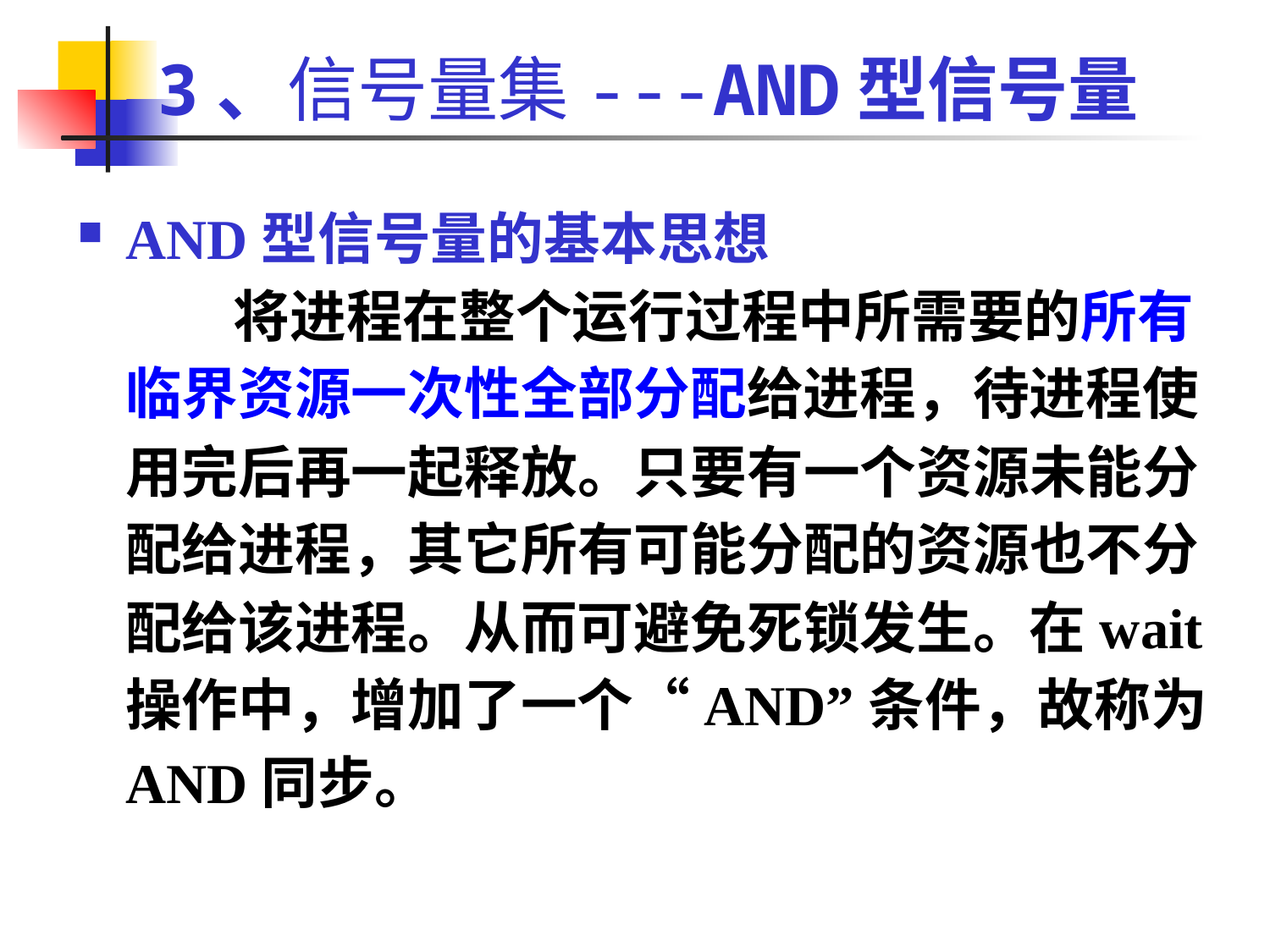

3、信号量集---AND型信号量
AND型信号量的基本思想
           将进程在整个运行过程中所需要的所有临界资源一次性全部分配给进程，待进程使用完后再一起释放。只要有一个资源未能分配给进程，其它所有可能分配的资源也不分配给该进程。从而可避免死锁发生。在wait操作中，增加了一个“AND”条件，故称为AND同步。